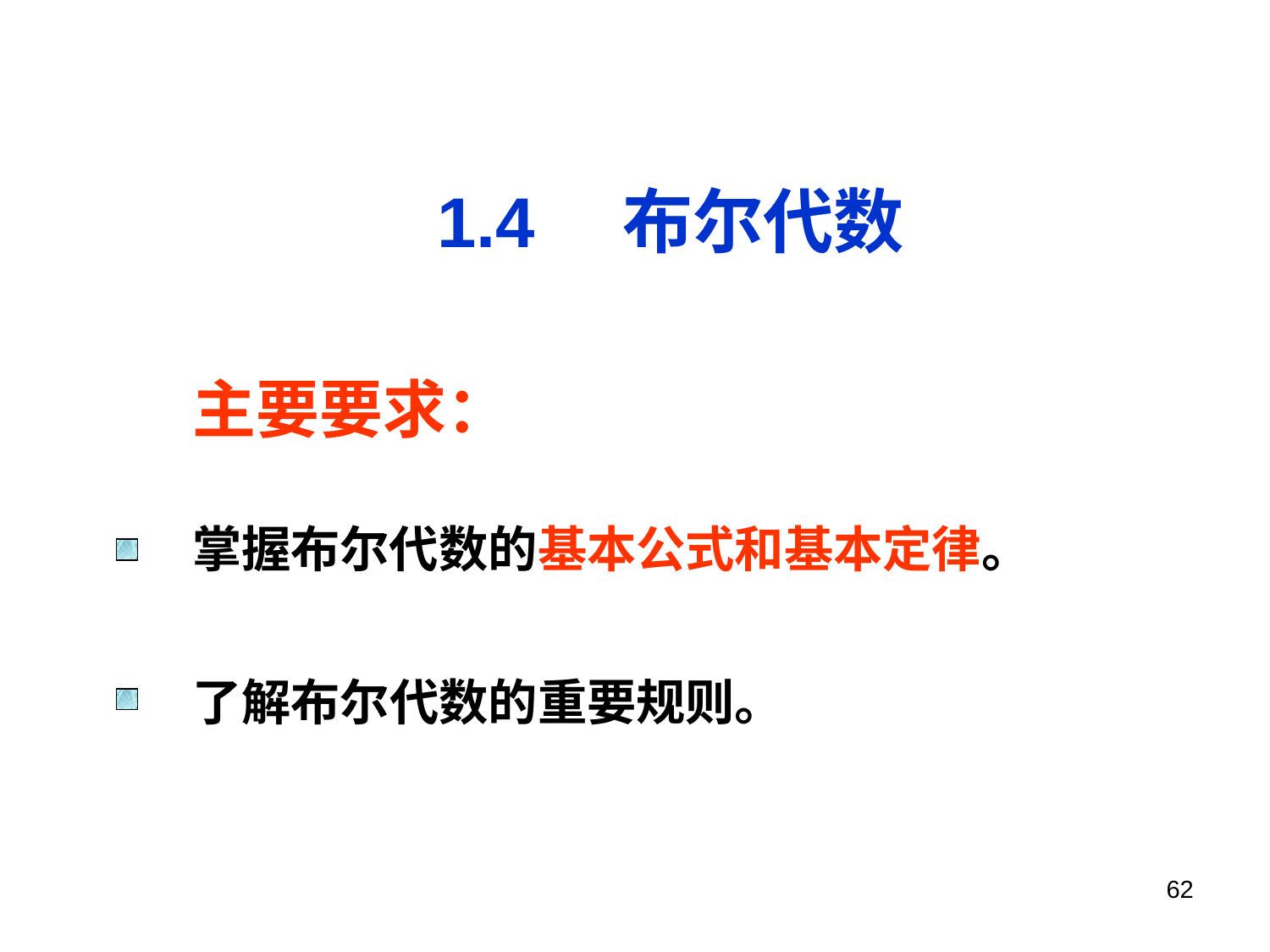

# 1.4　布尔代数
主要要求：
掌握布尔代数的基本公式和基本定律。

了解布尔代数的重要规则。

62